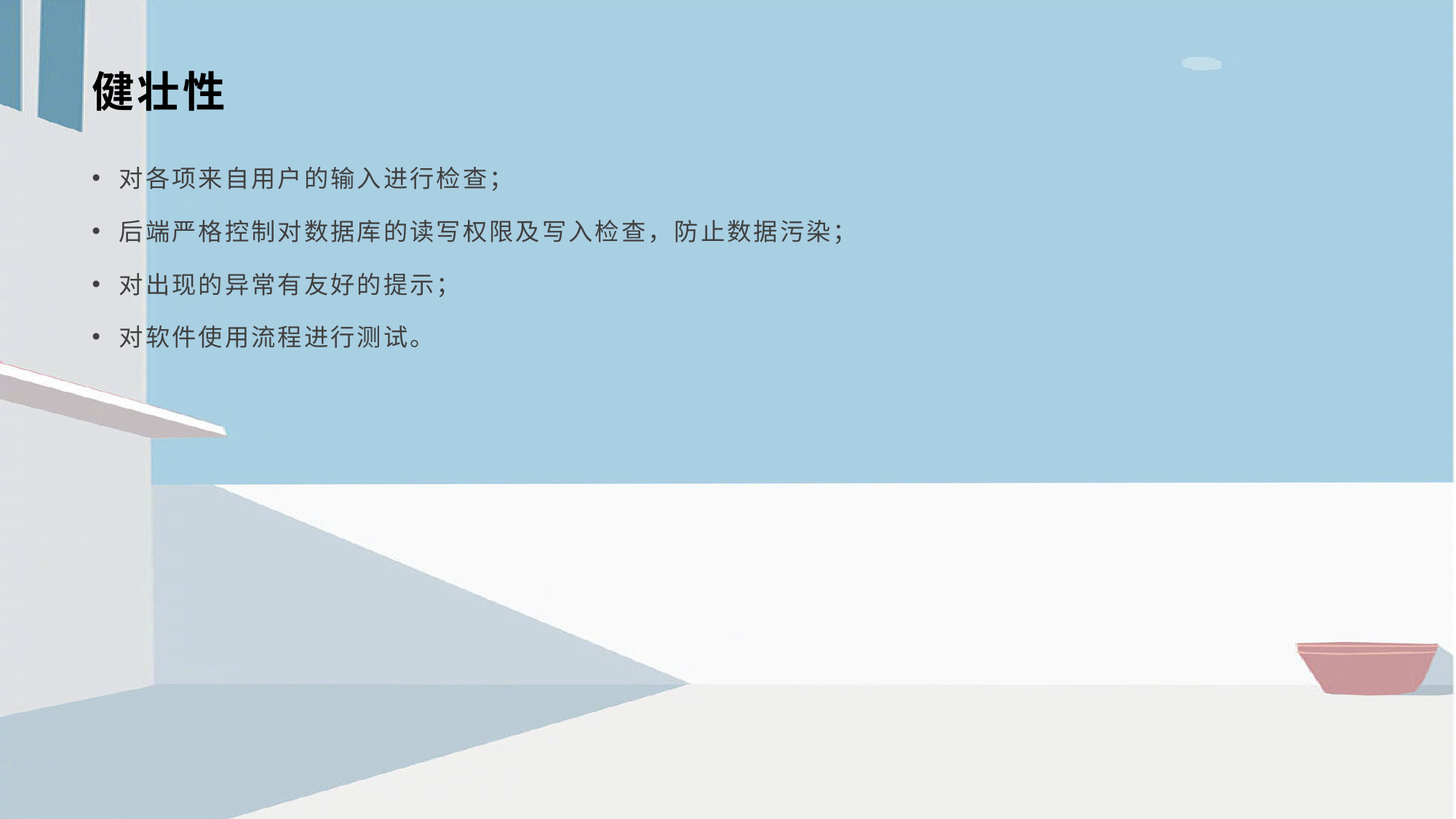

# 健壮性
对各项来自用户的输入进行检查；
后端严格控制对数据库的读写权限及写入检查，防止数据污染；
对出现的异常有友好的提示；
对软件使用流程进行测试。